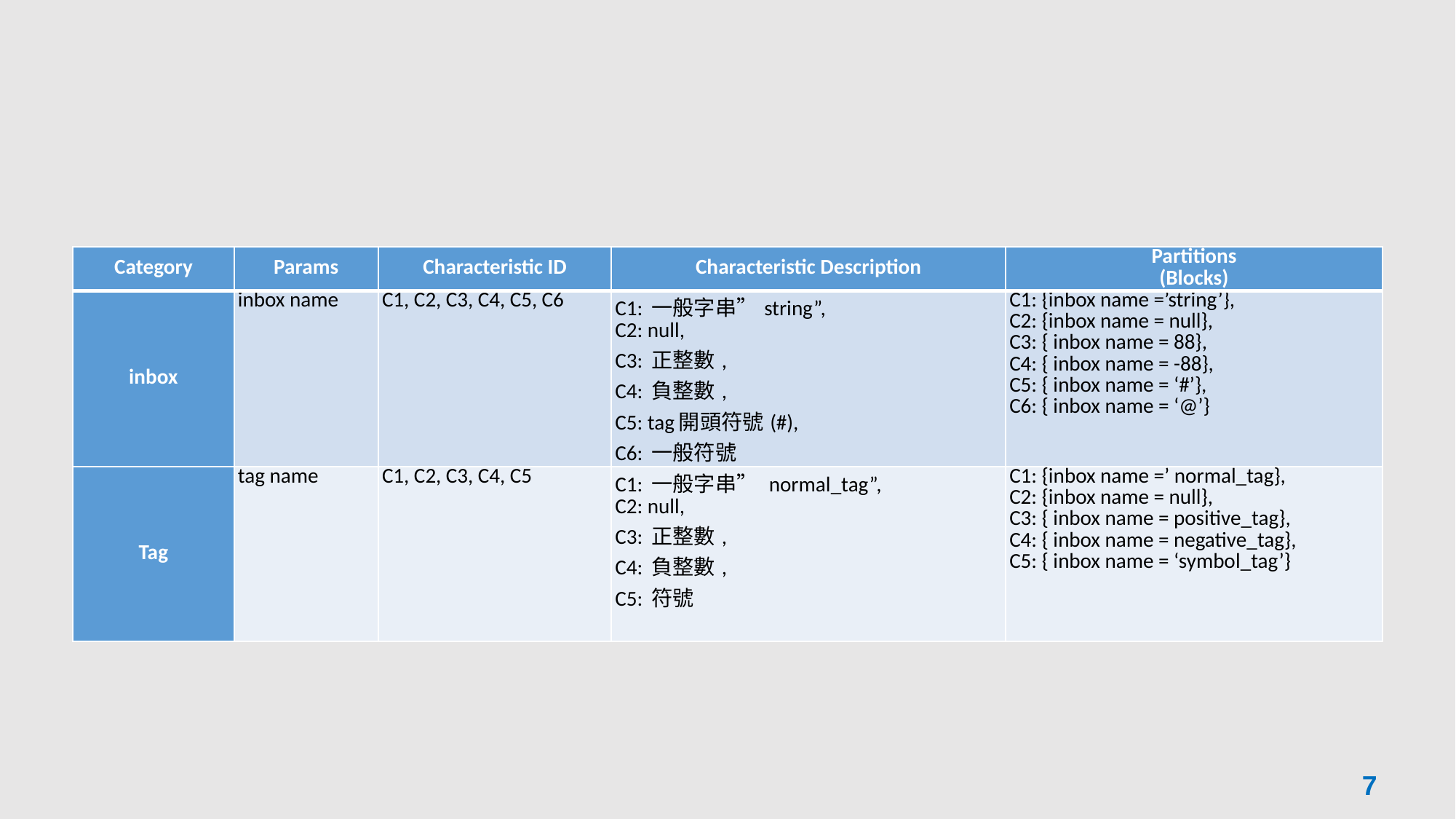

#
| Category | Params | Characteristic ID | Characteristic Description | Partitions (Blocks) |
| --- | --- | --- | --- | --- |
| inbox | inbox name | C1, C2, C3, C4, C5, C6 | C1: 一般字串”string”, C2: null, C3: 正整數, C4: 負整數, C5: tag開頭符號(#), C6: 一般符號 | C1: {inbox name =’string’}, C2: {inbox name = null}, C3: { inbox name = 88}, C4: { inbox name = -88}, C5: { inbox name = ‘#’}, C6: { inbox name = ‘@’} |
| Tag | tag name | C1, C2, C3, C4, C5 | C1: 一般字串” normal\_tag”, C2: null, C3: 正整數, C4: 負整數, C5: 符號 | C1: {inbox name =’ normal\_tag}, C2: {inbox name = null}, C3: { inbox name = positive\_tag}, C4: { inbox name = negative\_tag}, C5: { inbox name = ‘symbol\_tag’} |
7